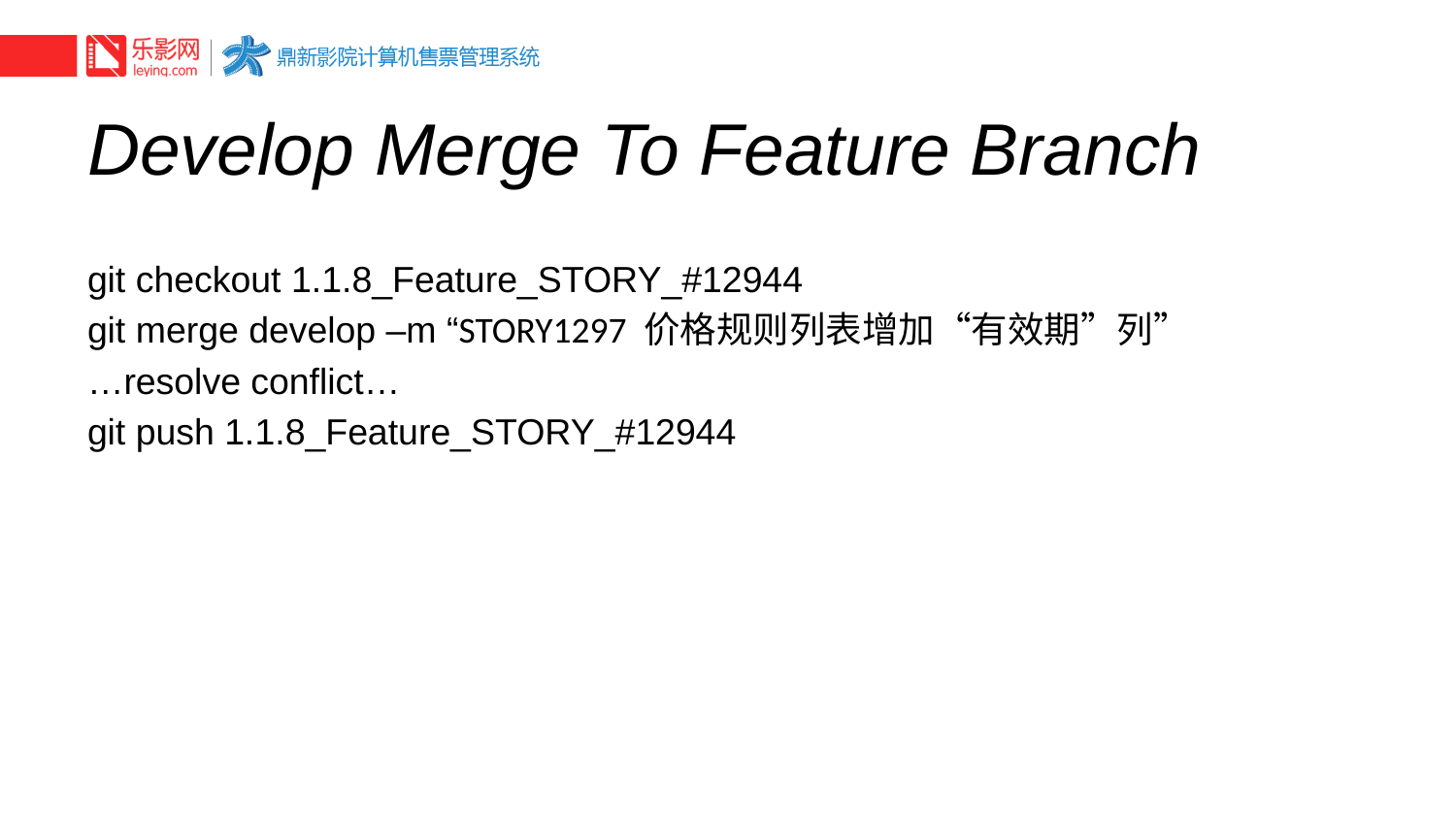

# Develop Merge To Feature Branch
git checkout 1.1.8_Feature_STORY_#12944
git merge develop –m “STORY1297 价格规则列表增加“有效期”列”
…resolve conflict…
git push 1.1.8_Feature_STORY_#12944